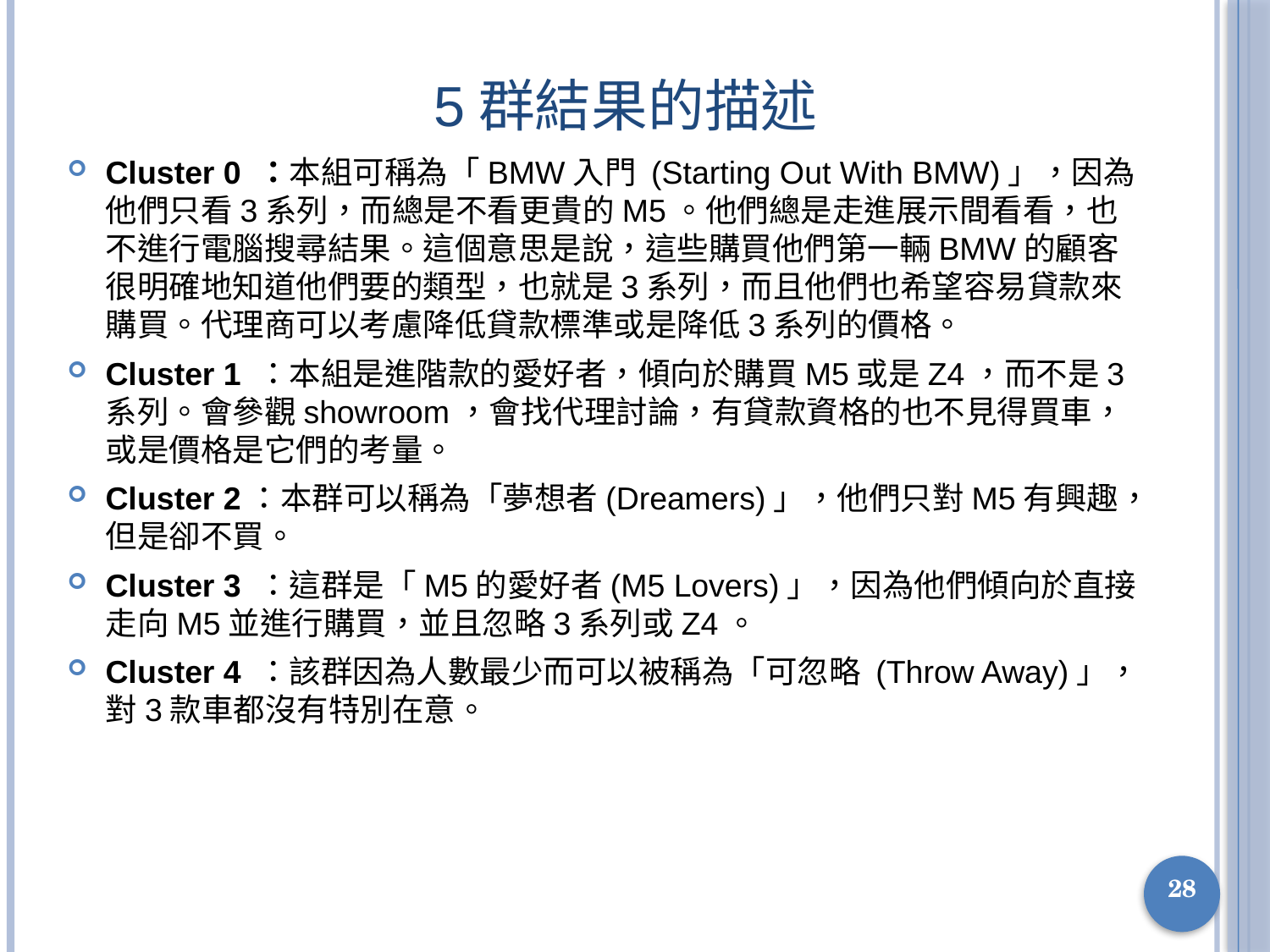

# 5群結果的描述
Cluster 0 ：本組可稱為「BMW入門 (Starting Out With BMW)」，因為他們只看3系列，而總是不看更貴的M5。他們總是走進展示間看看，也不進行電腦搜尋結果。這個意思是說，這些購買他們第一輛BMW的顧客很明確地知道他們要的類型，也就是3系列，而且他們也希望容易貸款來購買。代理商可以考慮降低貸款標準或是降低3系列的價格。
Cluster 1 ：本組是進階款的愛好者，傾向於購買M5或是Z4，而不是3系列。會參觀showroom，會找代理討論，有貸款資格的也不見得買車，或是價格是它們的考量。
Cluster 2：本群可以稱為「夢想者(Dreamers)」，他們只對M5有興趣，但是卻不買。
Cluster 3 ：這群是「M5的愛好者(M5 Lovers)」，因為他們傾向於直接走向M5並進行購買，並且忽略3系列或Z4。
Cluster 4 ：該群因為人數最少而可以被稱為「可忽略 (Throw Away)」，對3款車都沒有特別在意。

28